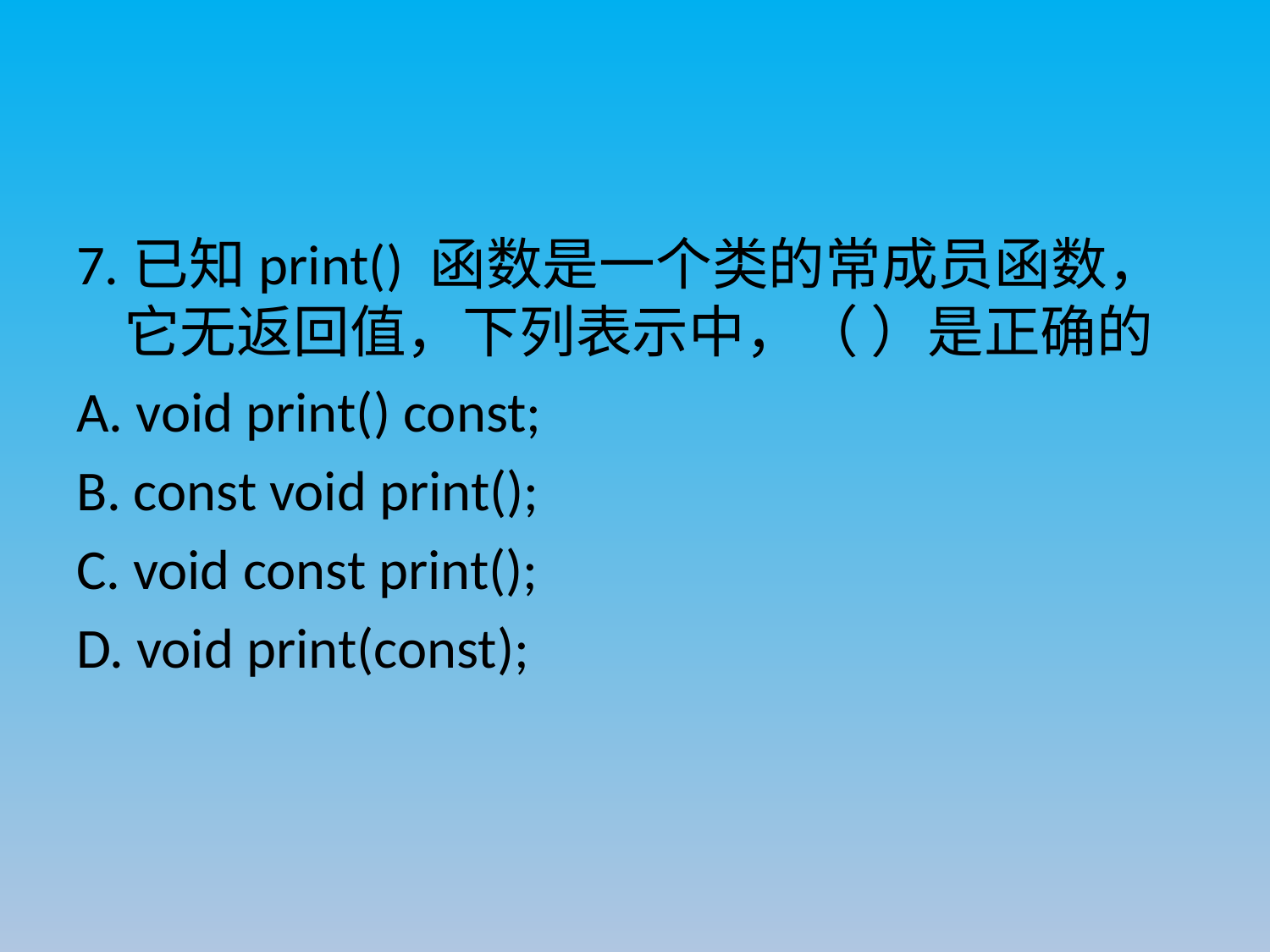

#
7.已知print() 函数是一个类的常成员函数，它无返回值，下列表示中，（ ）是正确的
A. void print() const;
B. const void print();
C. void const print();
D. void print(const);

13